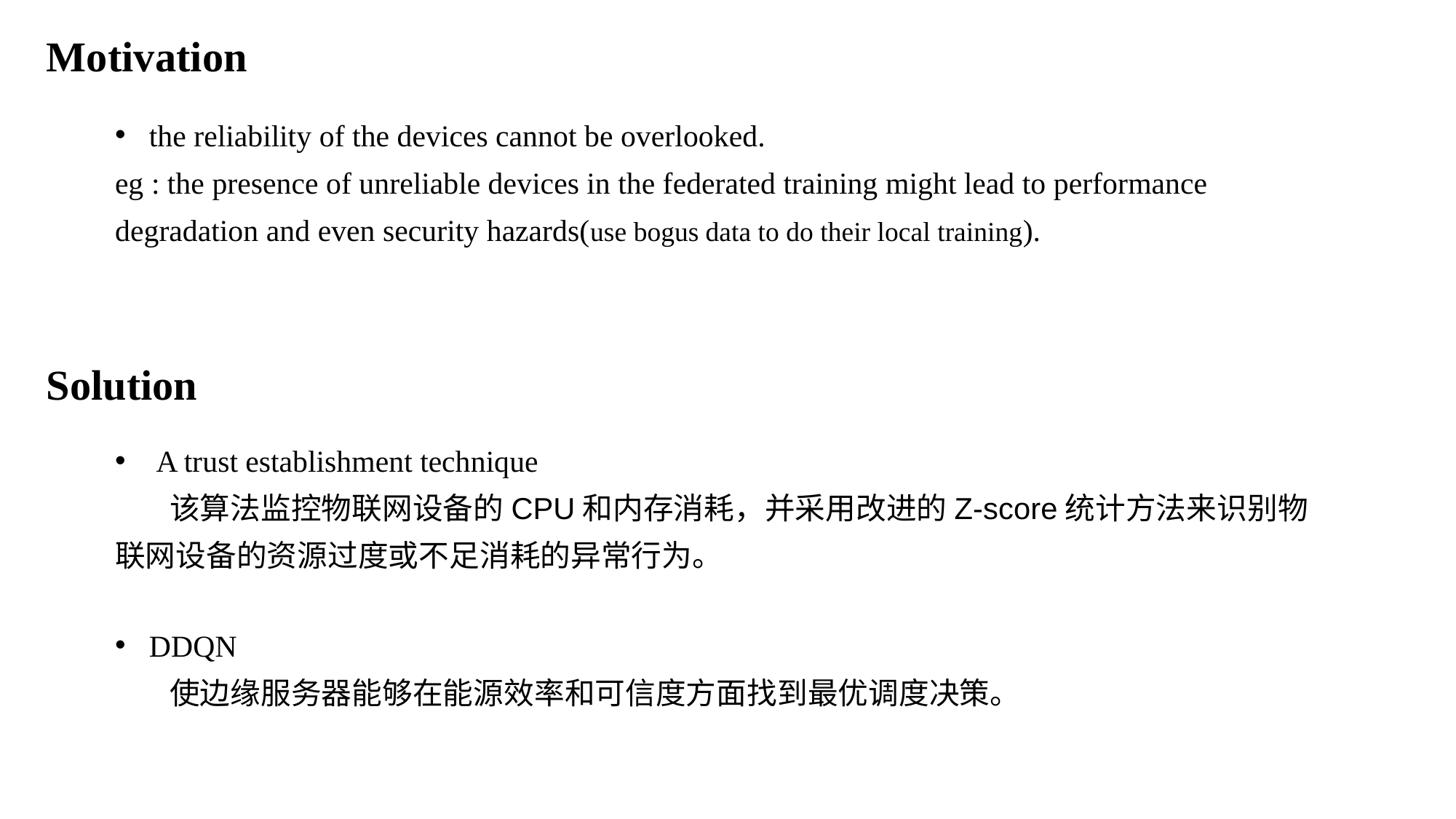

Motivation
the reliability of the devices cannot be overlooked.
eg : the presence of unreliable devices in the federated training might lead to performance degradation and even security hazards(use bogus data to do their local training).
Solution
A trust establishment technique
该算法监控物联网设备的CPU和内存消耗，并采用改进的Z-score统计方法来识别物联网设备的资源过度或不足消耗的异常行为。

DDQN
使边缘服务器能够在能源效率和可信度方面找到最优调度决策。